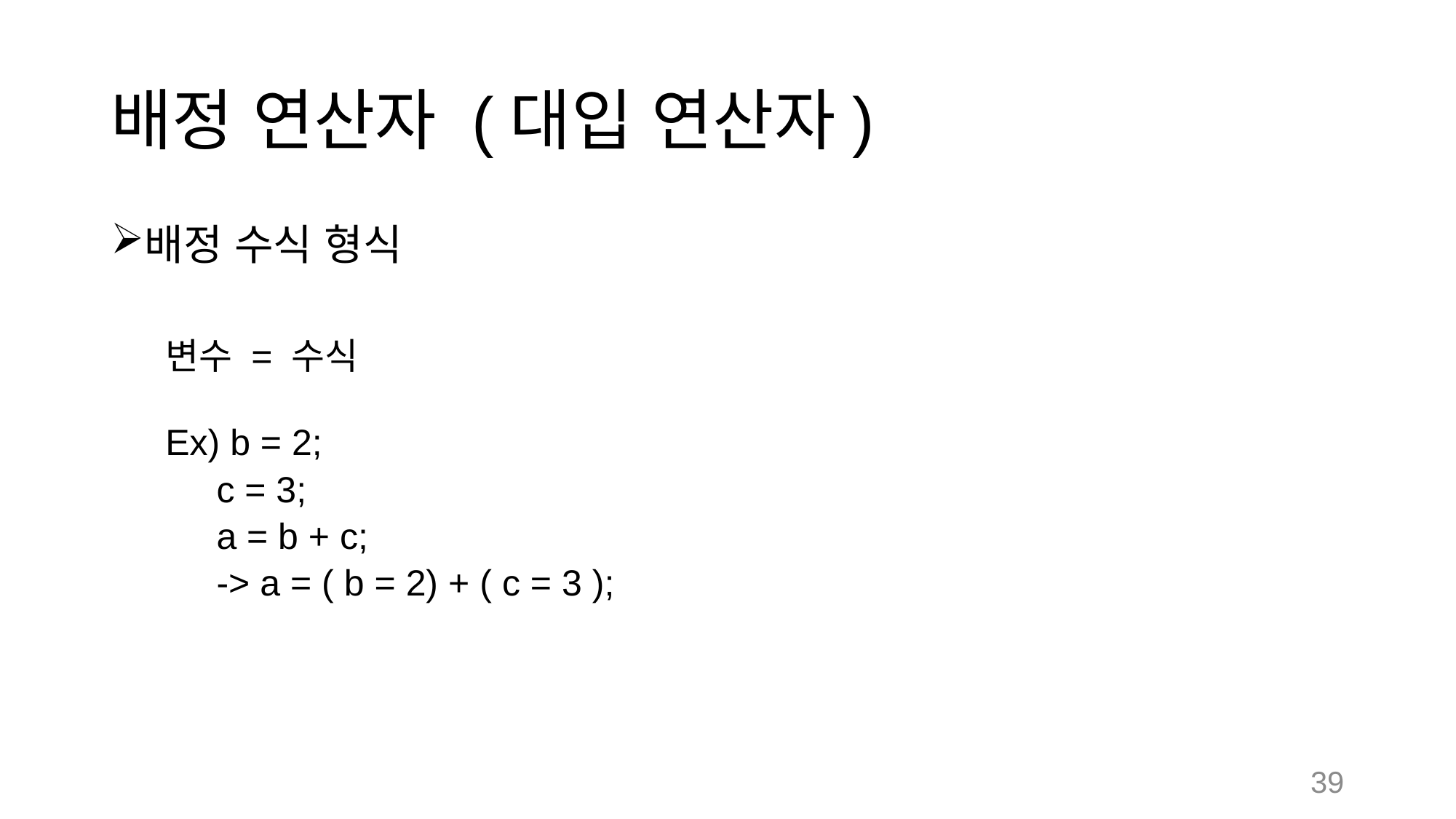

# 배정 연산자 (대입 연산자)
배정 수식 형식

변수 = 수식
Ex) b = 2;
     c = 3;
     a = b + c;
     -> a = ( b = 2) + ( c = 3 );
39